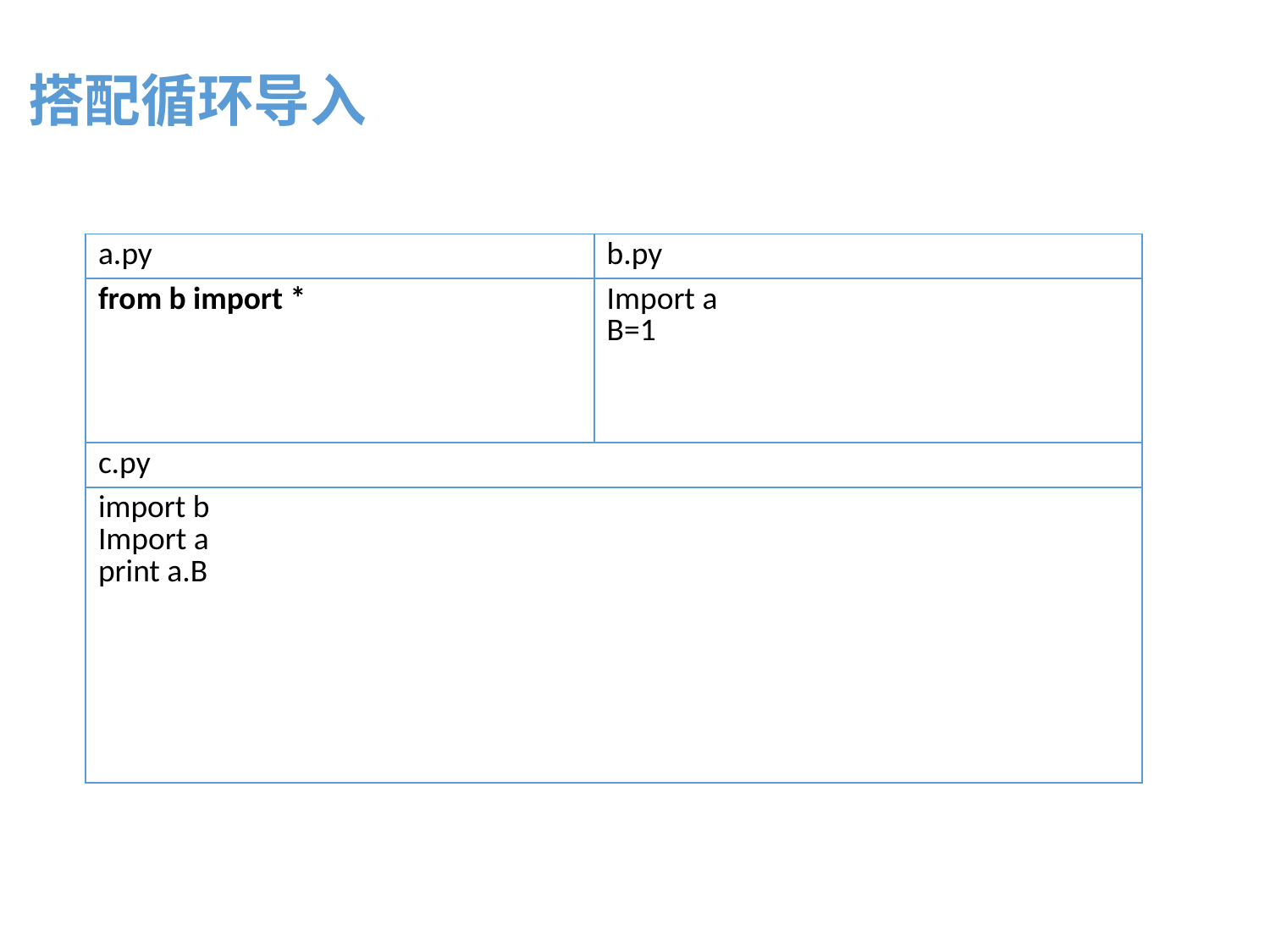

搭配循环导入
| a.py | b.py |
| --- | --- |
| from b import \* | Import a B=1 |
| c.py |  |
| import b Import a print a.B |  |